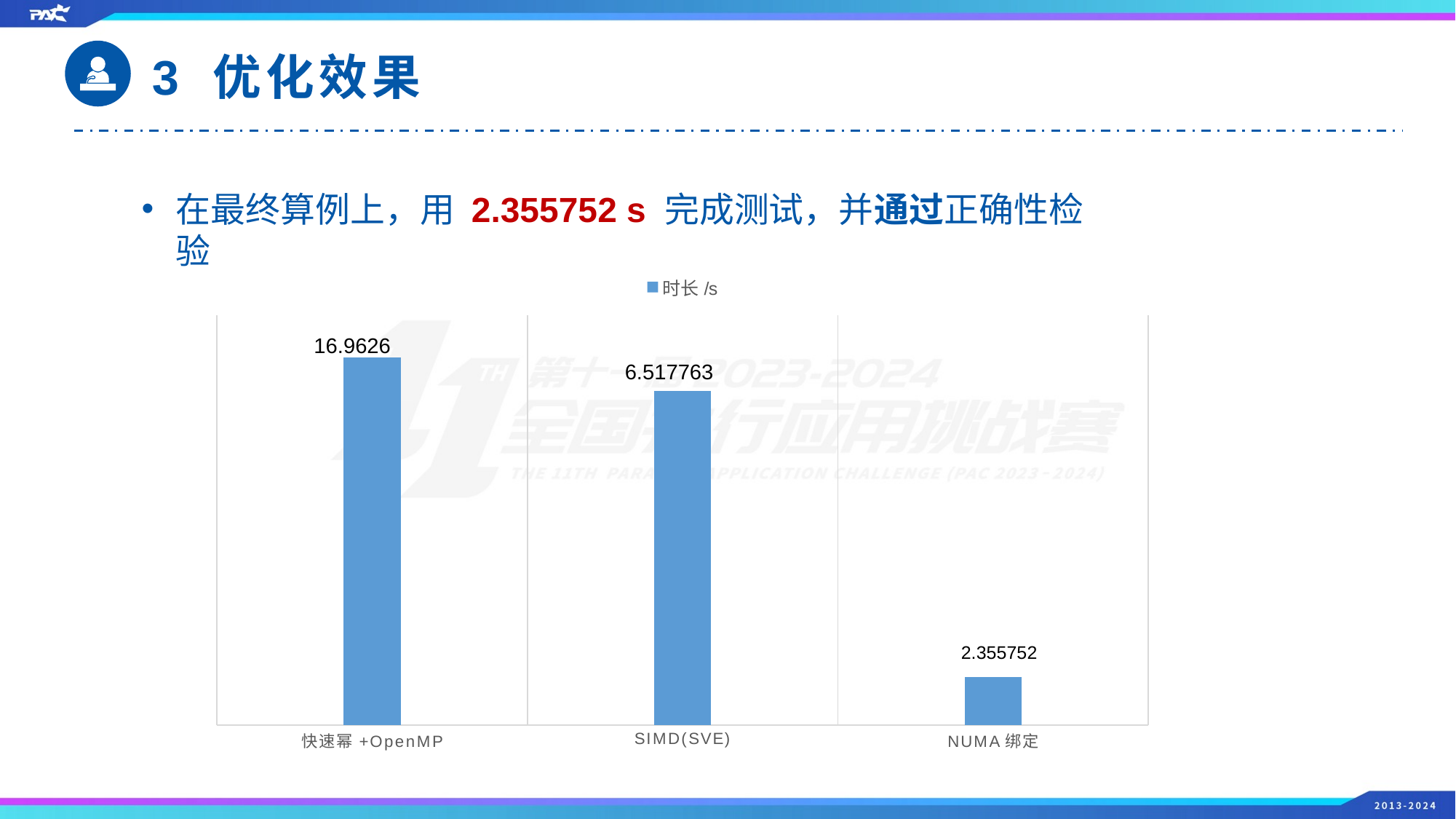

3 优化效果
在最终算例上，用 2.355752 s 完成测试，并通过正确性检验

### Chart

| Category | 时长/s |
|---|---|
| 快速幂+OpenMP | 7.169626 |
| SIMD(SVE) | 6.517763 |
| NUMA绑定 | 0.940844 |
16.9626
6.517763
2.355752